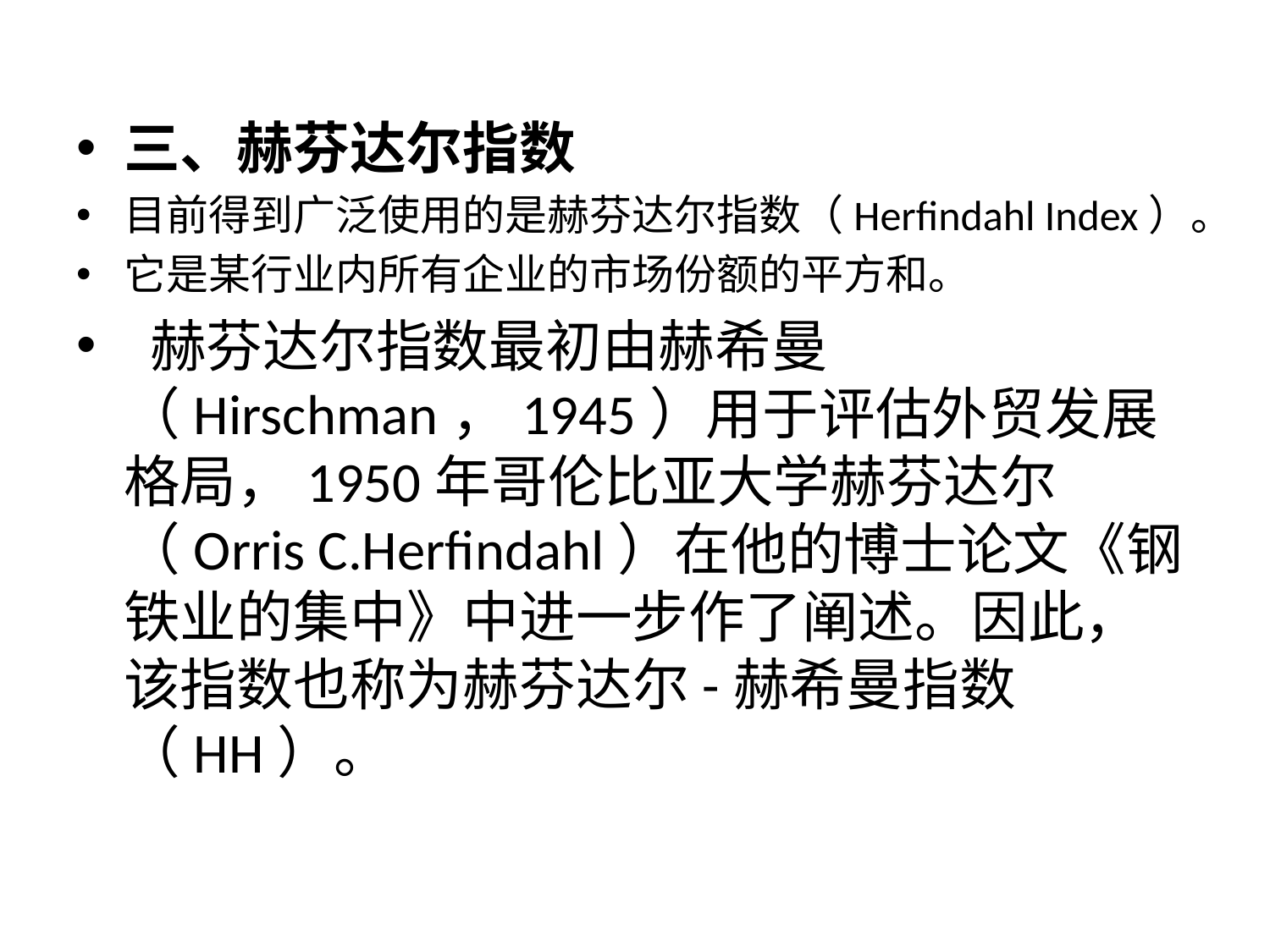

#
三、赫芬达尔指数
目前得到广泛使用的是赫芬达尔指数（Herfindahl Index）。
它是某行业内所有企业的市场份额的平方和。
 赫芬达尔指数最初由赫希曼（Hirschman，1945）用于评估外贸发展格局，1950年哥伦比亚大学赫芬达尔（Orris C.Herfindahl）在他的博士论文《钢铁业的集中》中进一步作了阐述。因此，该指数也称为赫芬达尔-赫希曼指数（HH）。